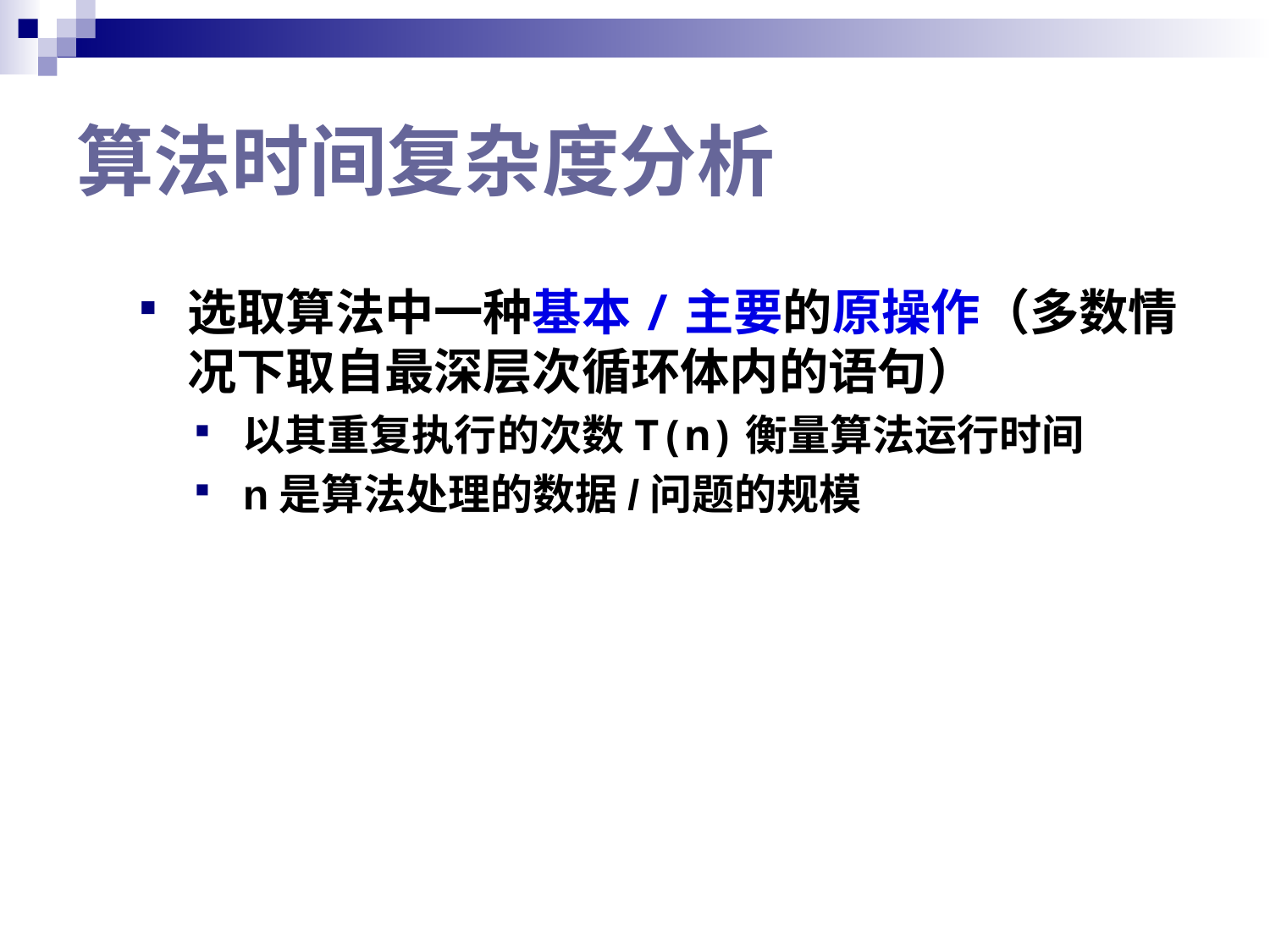

# 算法时间复杂度分析

选取算法中一种基本/主要的原操作（多数情况下取自最深层次循环体内的语句）
以其重复执行的次数T(n)衡量算法运行时间
n是算法处理的数据/问题的规模